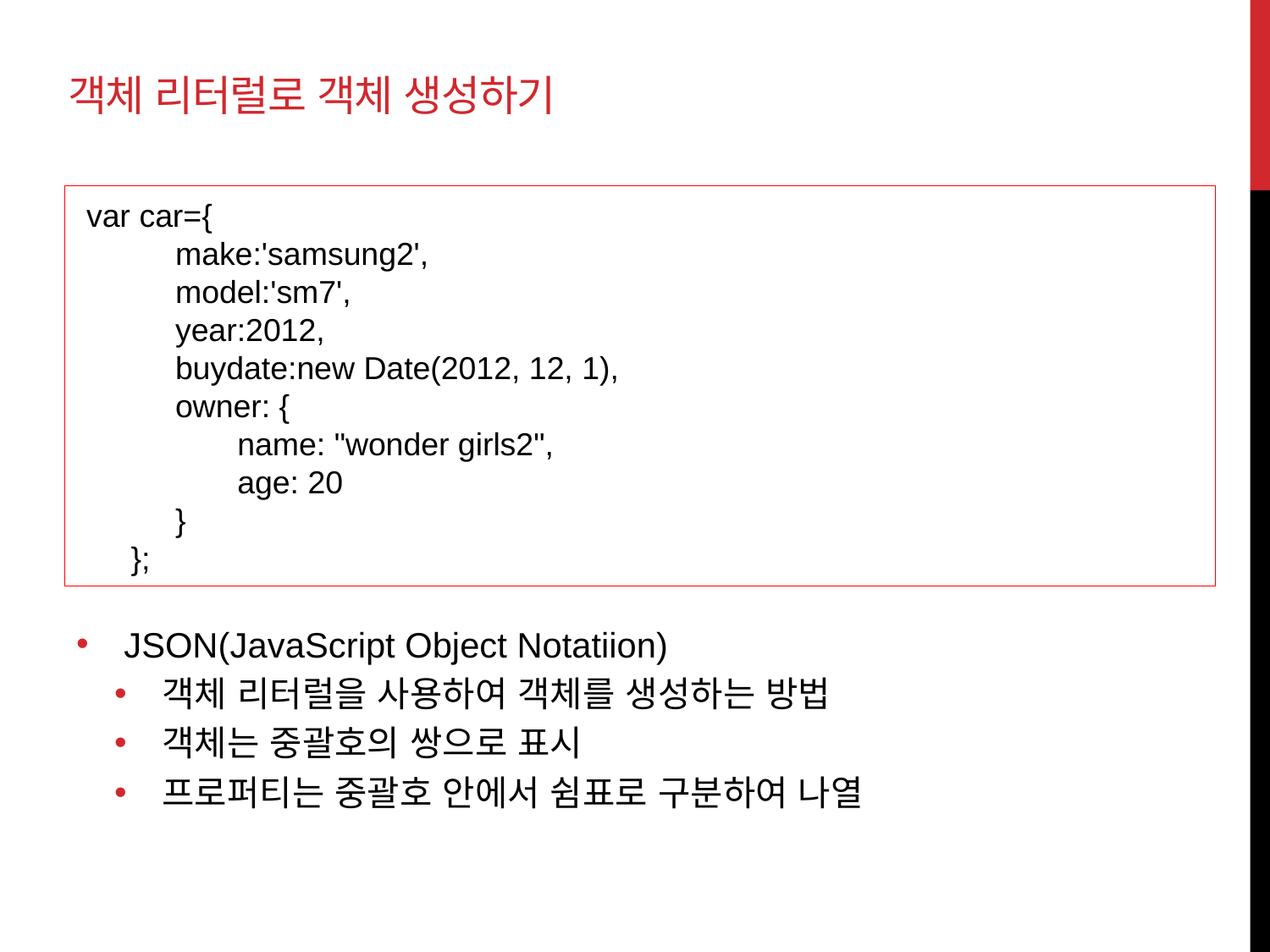

# 객체 리터럴로 객체 생성하기
 var car={
           make:'samsung2',
           model:'sm7',
           year:2012,
           buydate:new Date(2012, 12, 1),
           owner: {
                  name: "wonder girls2",
                  age: 20
           }
      };
JSON(JavaScript Object Notatiion)
객체 리터럴을 사용하여 객체를 생성하는 방법
객체는 중괄호의 쌍으로 표시
프로퍼티는 중괄호 안에서 쉼표로 구분하여 나열